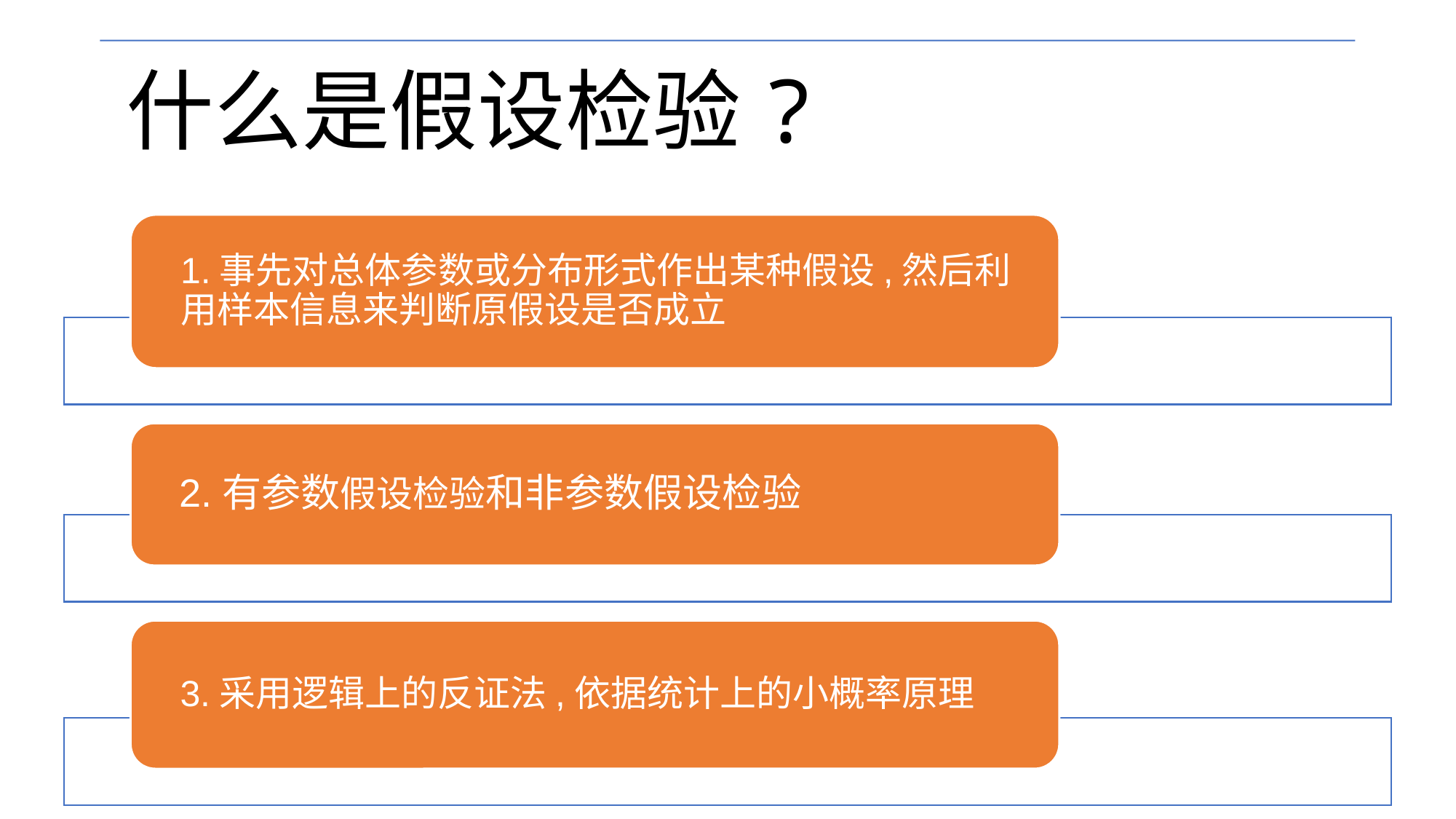

什么是假设检验?
1.事先对总体参数或分布形式作出某种假设,然后利用样本信息来判断原假设是否成立
2.有参数假设检验和非参数假设检验
3.采用逻辑上的反证法,依据统计上的小概率原理